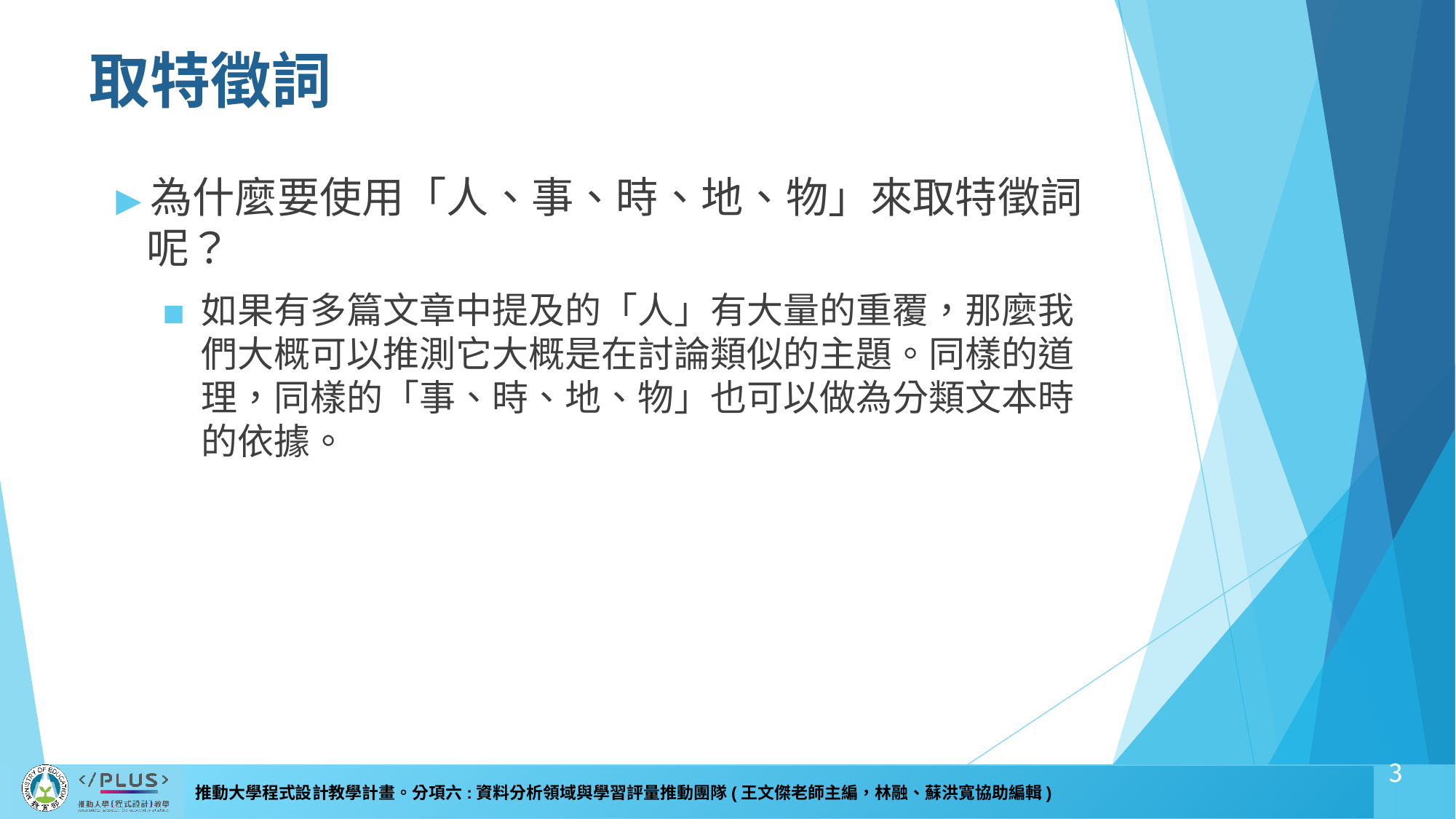

# 取特徵詞
為什麼要使用「人、事、時、地、物」來取特徵詞呢？
如果有多篇文章中提及的「人」有大量的重覆，那麼我們大概可以推測它大概是在討論類似的主題。同樣的道理，同樣的「事、時、地、物」也可以做為分類文本時的依據。

3